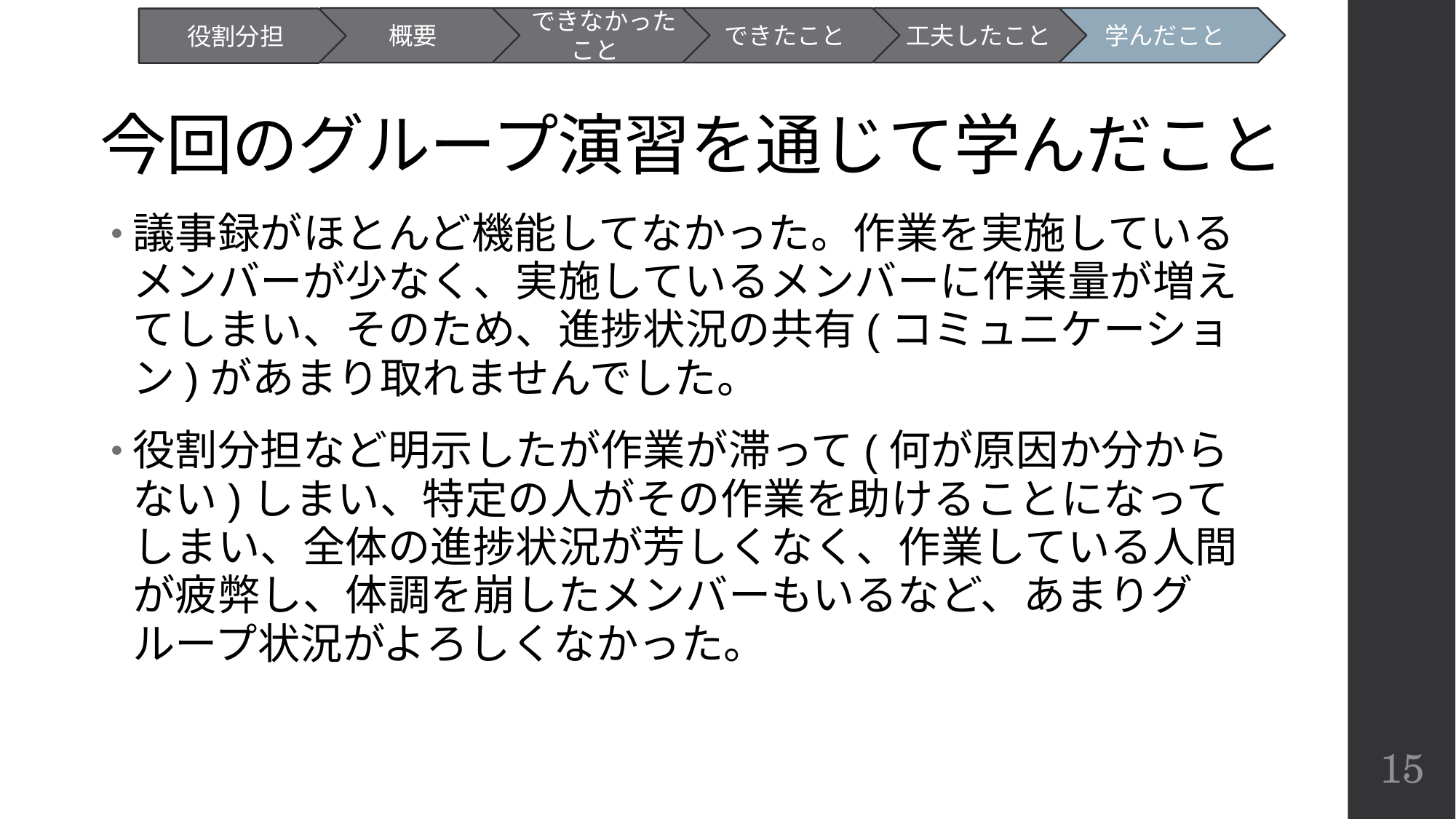

概要
　できなかったこと
できたこと
 工夫したこと
学んだこと
役割分担
今回のグループ演習を通じて学んだこと
議事録がほとんど機能してなかった。作業を実施しているメンバーが少なく、実施しているメンバーに作業量が増えてしまい、そのため、進捗状況の共有(コミュニケーション)があまり取れませんでした。
役割分担など明示したが作業が滞って(何が原因か分からない)しまい、特定の人がその作業を助けることになってしまい、全体の進捗状況が芳しくなく、作業している人間が疲弊し、体調を崩したメンバーもいるなど、あまりグループ状況がよろしくなかった。

15